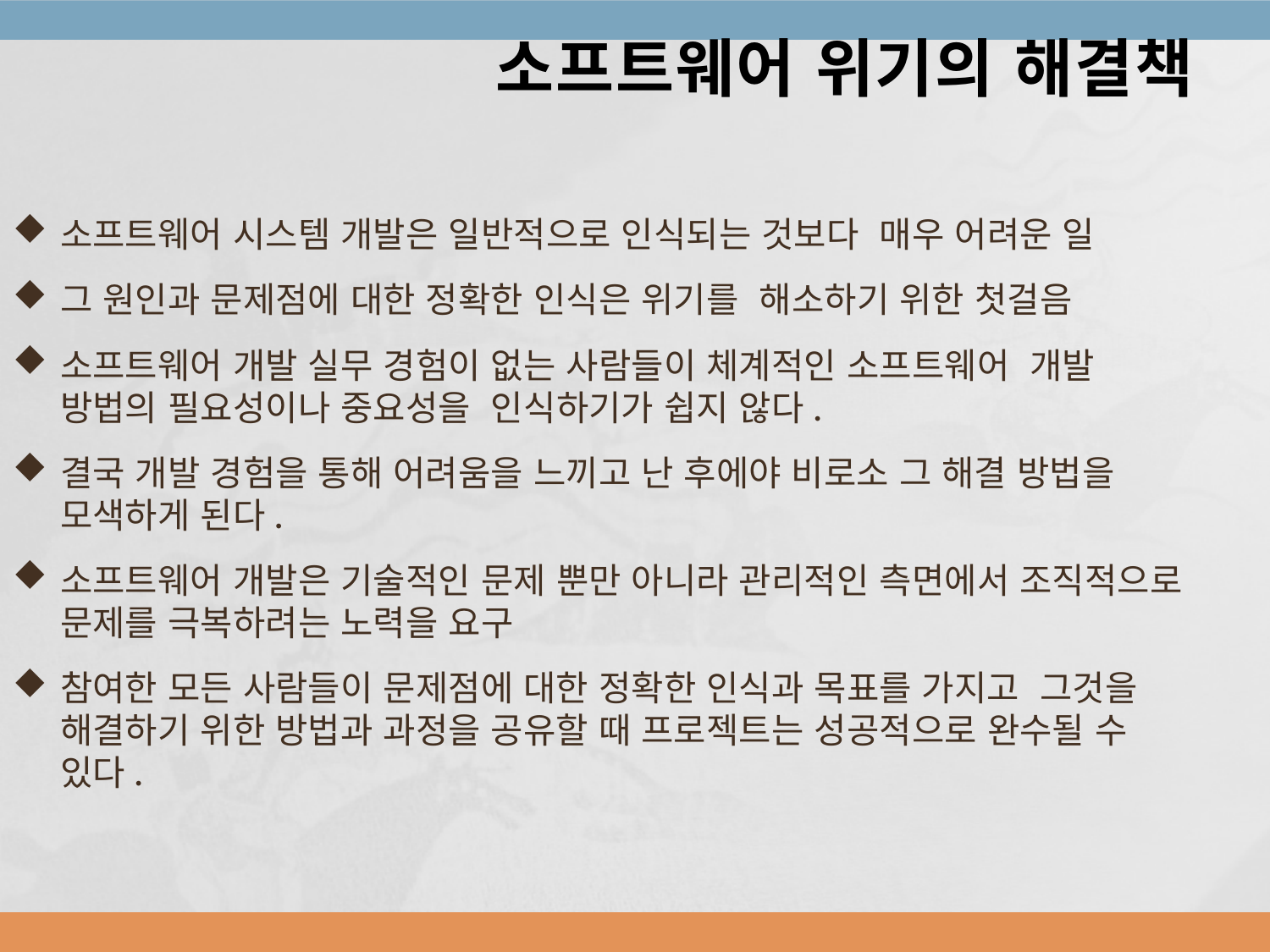

소프트웨어 위기의 해결책
소프트웨어 시스템 개발은 일반적으로 인식되는 것보다  매우 어려운 일
그 원인과 문제점에 대한 정확한 인식은 위기를  해소하기 위한 첫걸음
소프트웨어 개발 실무 경험이 없는 사람들이 체계적인 소프트웨어  개발 방법의 필요성이나 중요성을  인식하기가 쉽지 않다.
결국 개발 경험을 통해 어려움을 느끼고 난 후에야 비로소 그 해결 방법을 모색하게 된다.
소프트웨어 개발은 기술적인 문제 뿐만 아니라 관리적인 측면에서 조직적으로 문제를 극복하려는 노력을 요구
참여한 모든 사람들이 문제점에 대한 정확한 인식과 목표를 가지고  그것을 해결하기 위한 방법과 과정을 공유할 때 프로젝트는 성공적으로 완수될 수 있다.